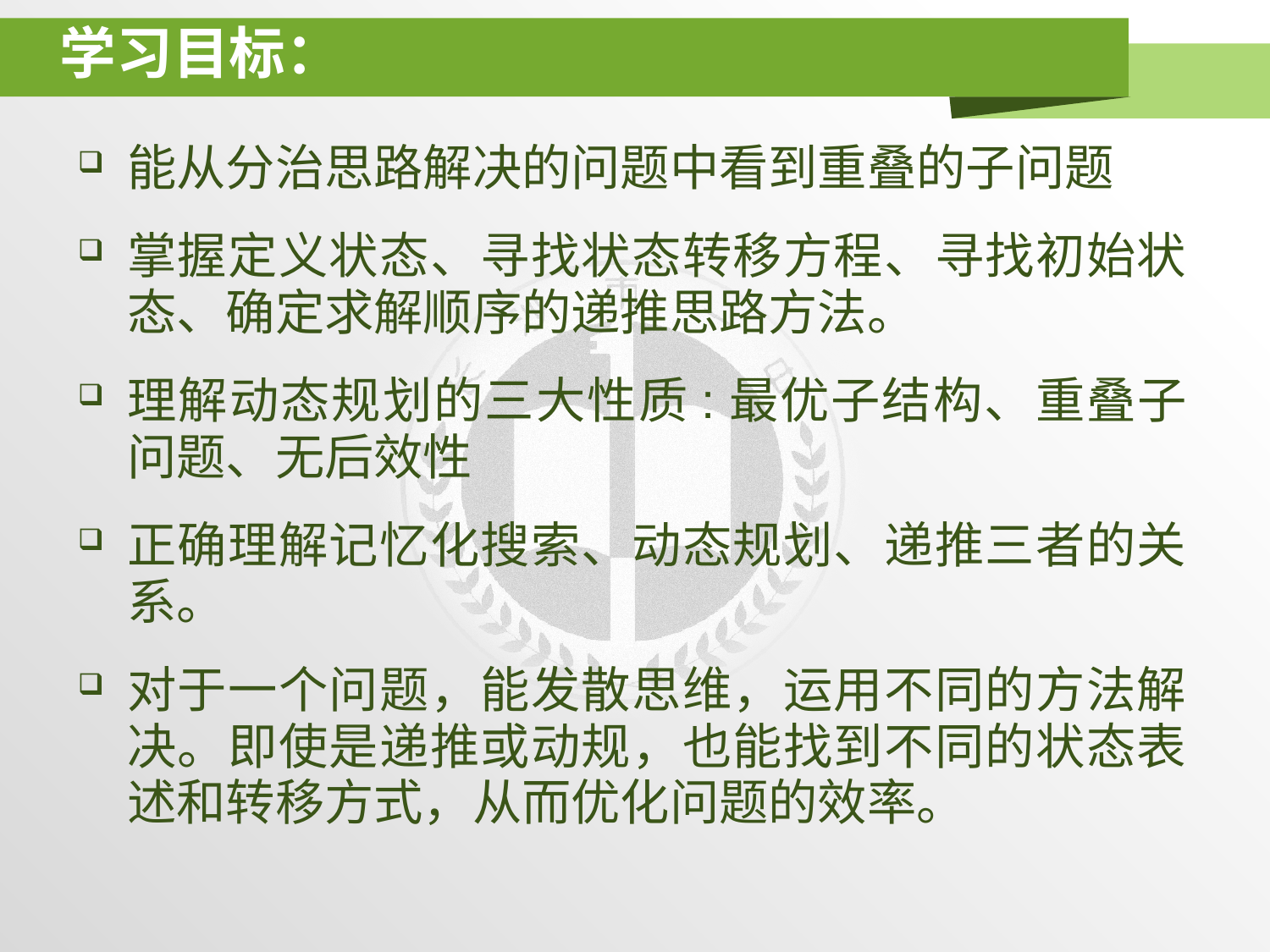

# 学习目标：
能从分治思路解决的问题中看到重叠的子问题
掌握定义状态、寻找状态转移方程、寻找初始状态、确定求解顺序的递推思路方法。
理解动态规划的三大性质:最优子结构、重叠子问题、无后效性
正确理解记忆化搜索、动态规划、递推三者的关系。
对于一个问题，能发散思维，运用不同的方法解决。即使是递推或动规，也能找到不同的状态表述和转移方式，从而优化问题的效率。